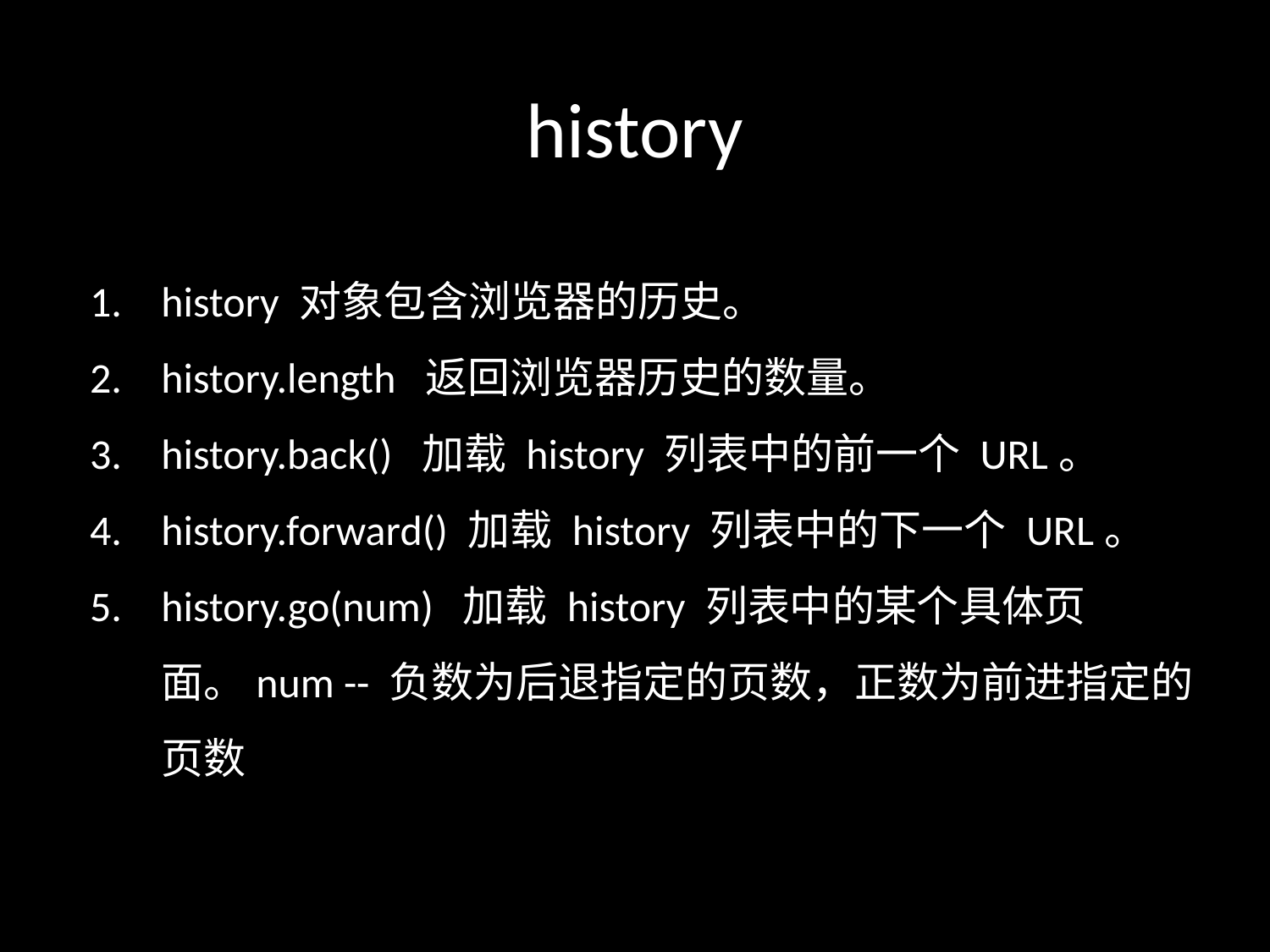

# history
history 对象包含浏览器的历史。
history.length  返回浏览器历史的数量。
history.back()  加载 history 列表中的前一个 URL。
history.forward() 加载 history 列表中的下一个 URL。
history.go(num)  加载 history 列表中的某个具体页面。num -- 负数为后退指定的页数，正数为前进指定的页数